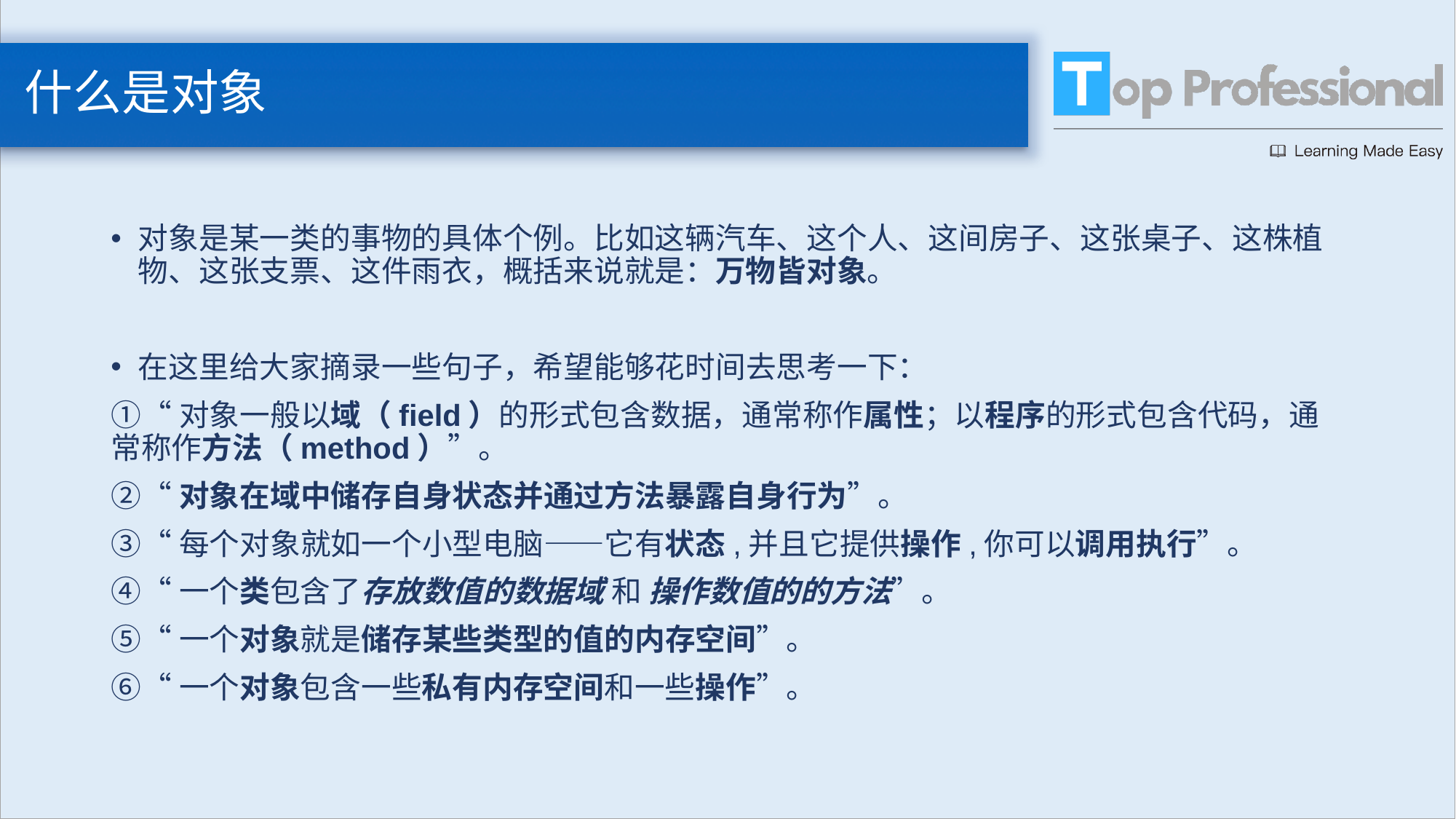

# 什么是对象
对象是某一类的事物的具体个例。比如这辆汽车、这个人、这间房子、这张桌子、这株植物、这张支票、这件雨衣，概括来说就是：万物皆对象。

在这里给大家摘录一些句子，希望能够花时间去思考一下：
①“对象一般以域（field）的形式包含数据，通常称作属性；以程序的形式包含代码，通常称作方法（method）”。
②“对象在域中储存自身状态并通过方法暴露自身行为”。
③“每个对象就如一个小型电脑——它有状态,并且它提供操作,你可以调用执行”。
④“一个类包含了存放数值的数据域 和 操作数值的的方法”。
⑤“一个对象就是储存某些类型的值的内存空间”。
⑥“一个对象包含一些私有内存空间和一些操作”。